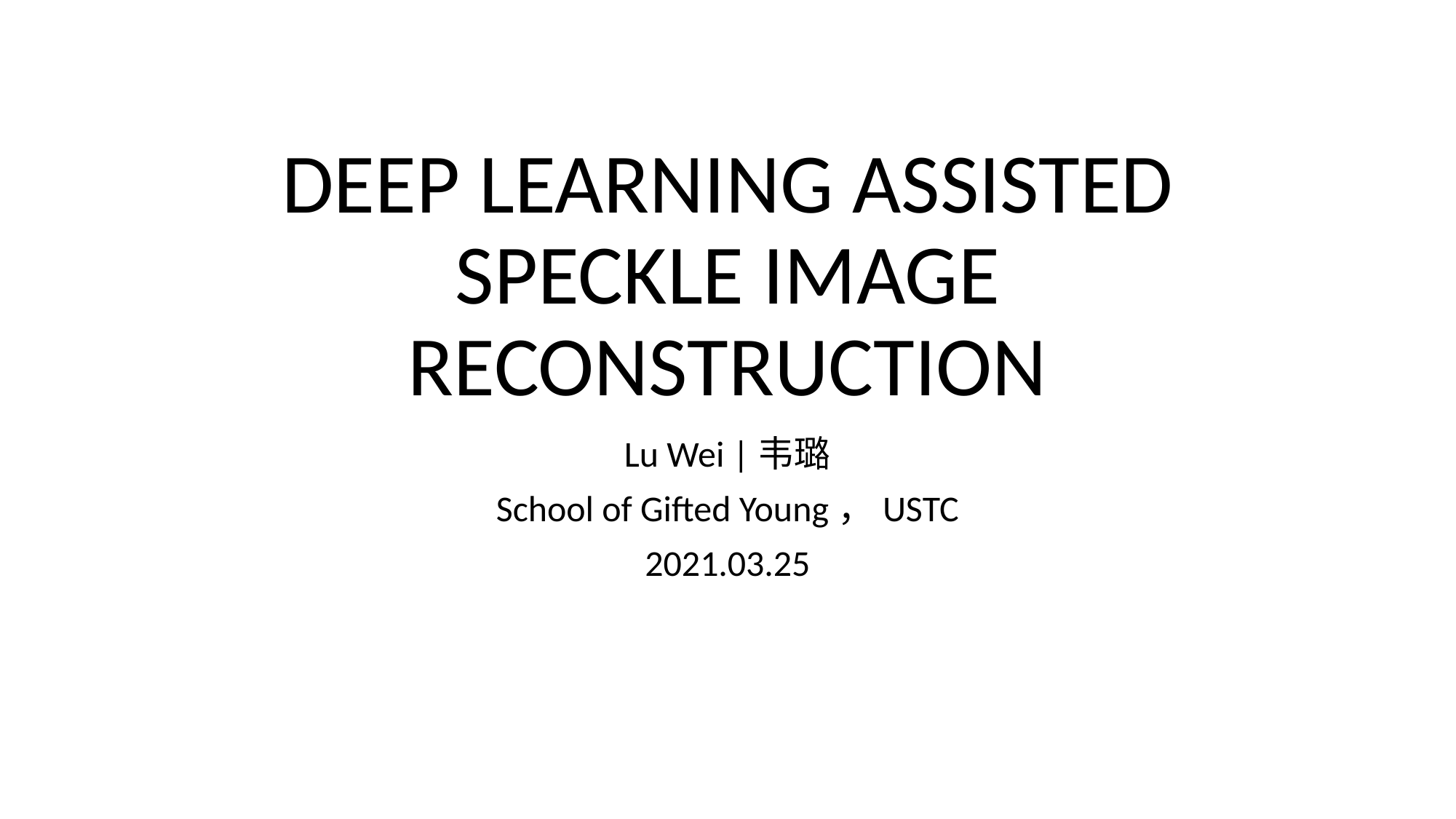

# DEEP LEARNING ASSISTED SPECKLE IMAGE RECONSTRUCTION
Lu Wei |韦璐
School of Gifted Young，USTC
2021.03.25